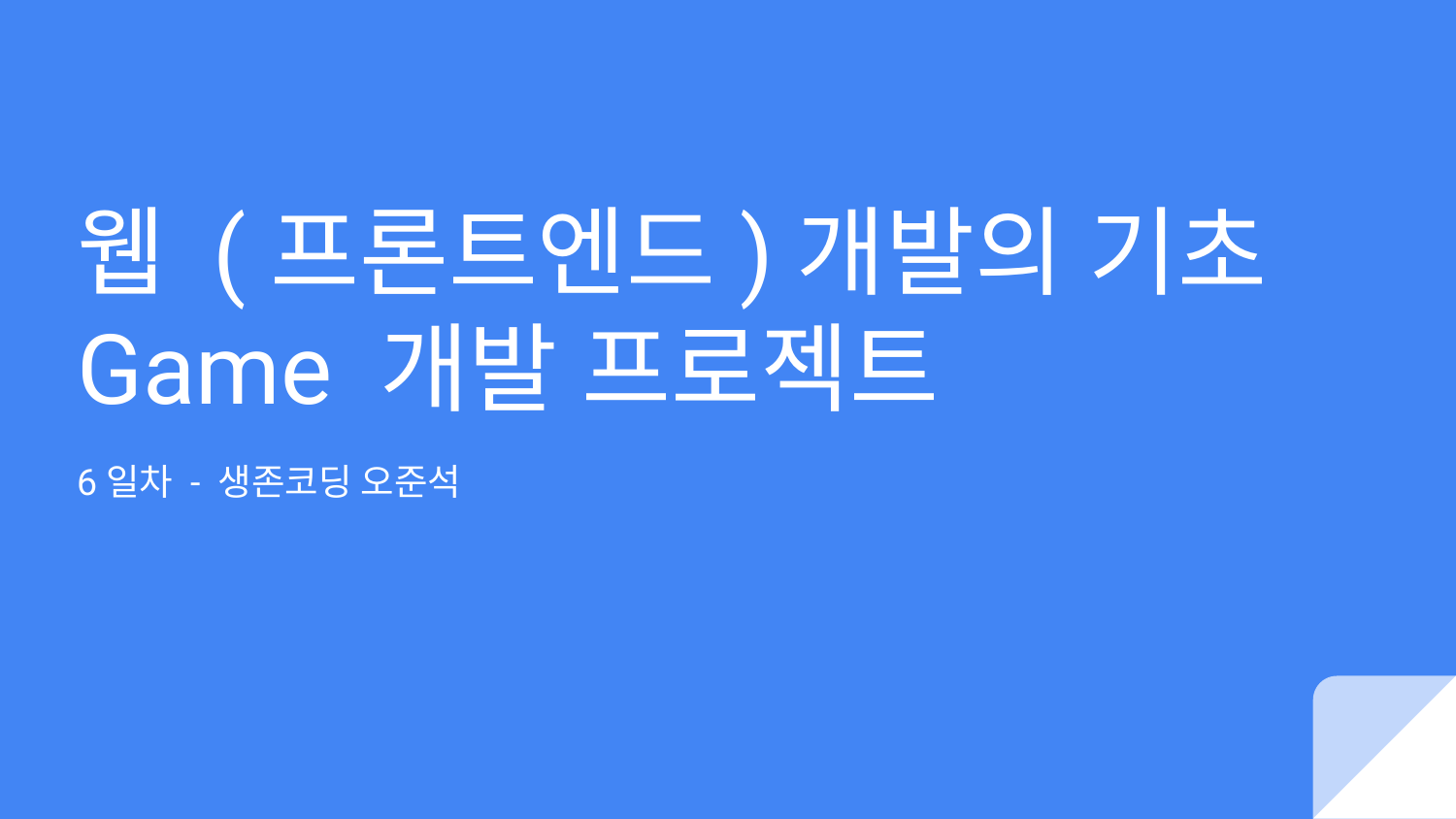

# 웹 (프론트엔드)개발의 기초
Game 개발 프로젝트
6일차 - 생존코딩 오준석